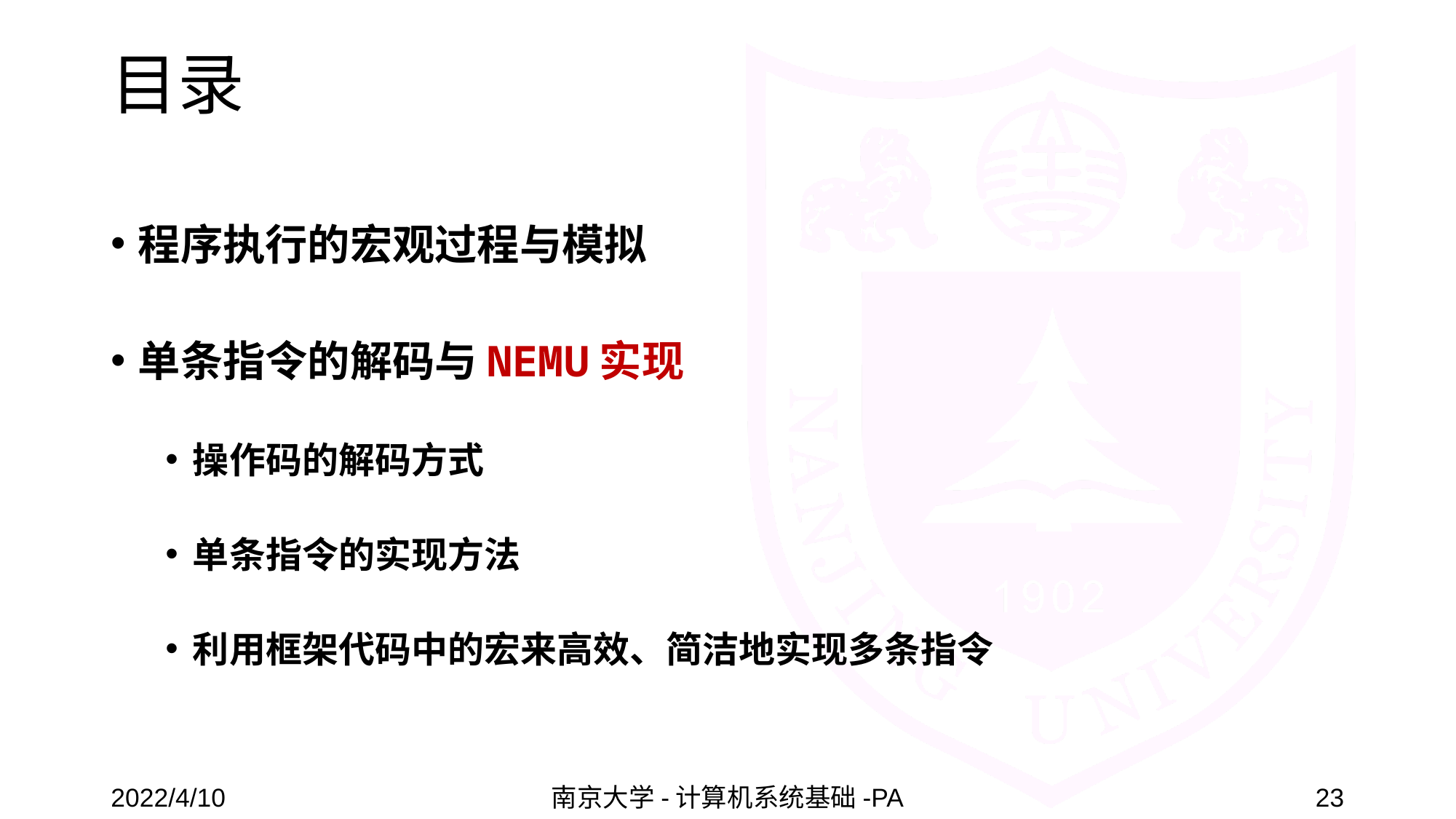

# 目录
程序执行的宏观过程与模拟
单条指令的解码与NEMU实现
操作码的解码方式
单条指令的实现方法
利用框架代码中的宏来高效、简洁地实现多条指令
2022/4/10
南京大学-计算机系统基础-PA
23